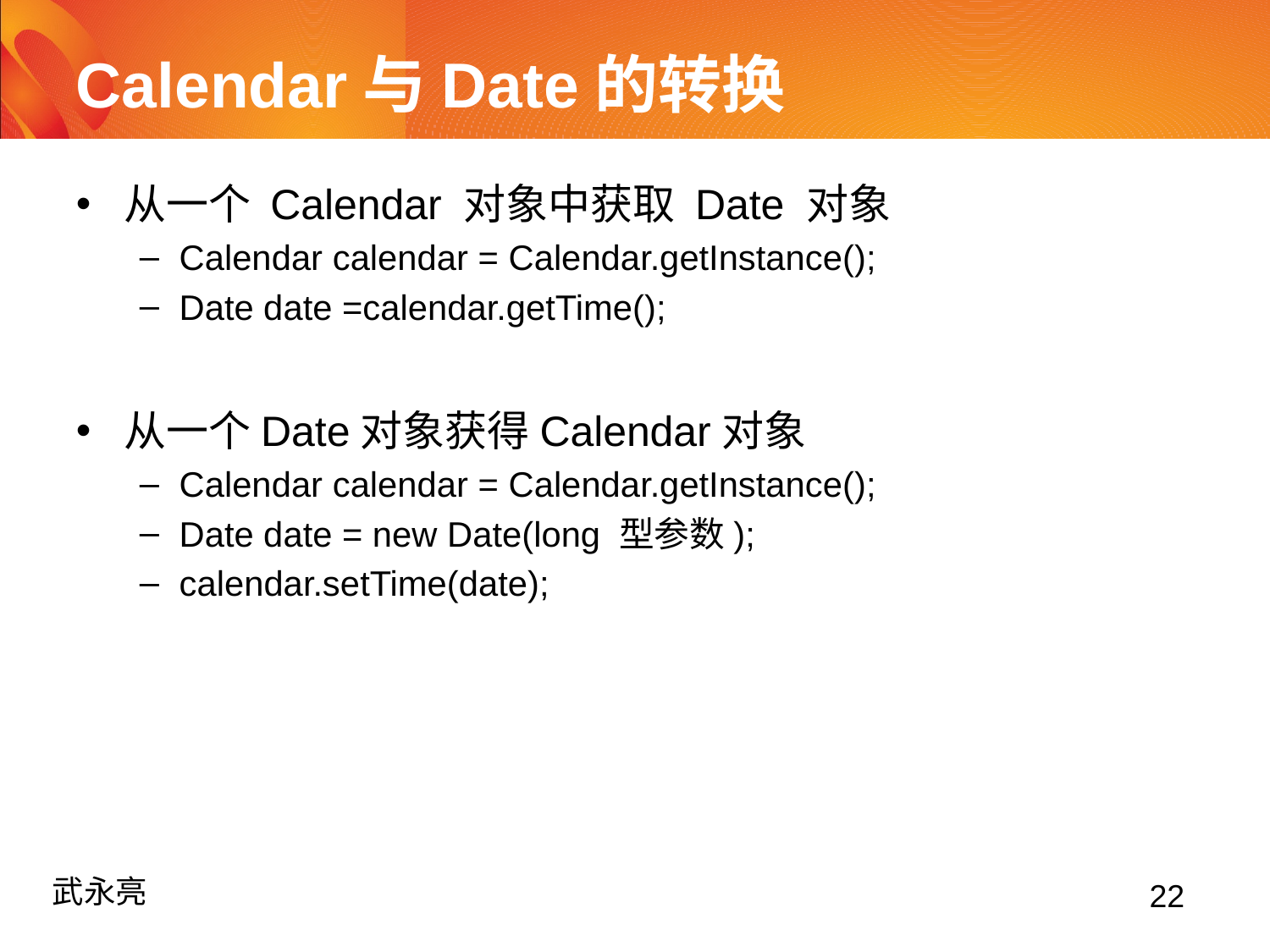

# Calendar与Date的转换
从一个 Calendar 对象中获取 Date 对象
Calendar calendar = Calendar.getInstance();
Date date =calendar.getTime();

从一个Date对象获得Calendar对象
Calendar calendar = Calendar.getInstance();
Date date = new Date(long 型参数);
calendar.setTime(date);